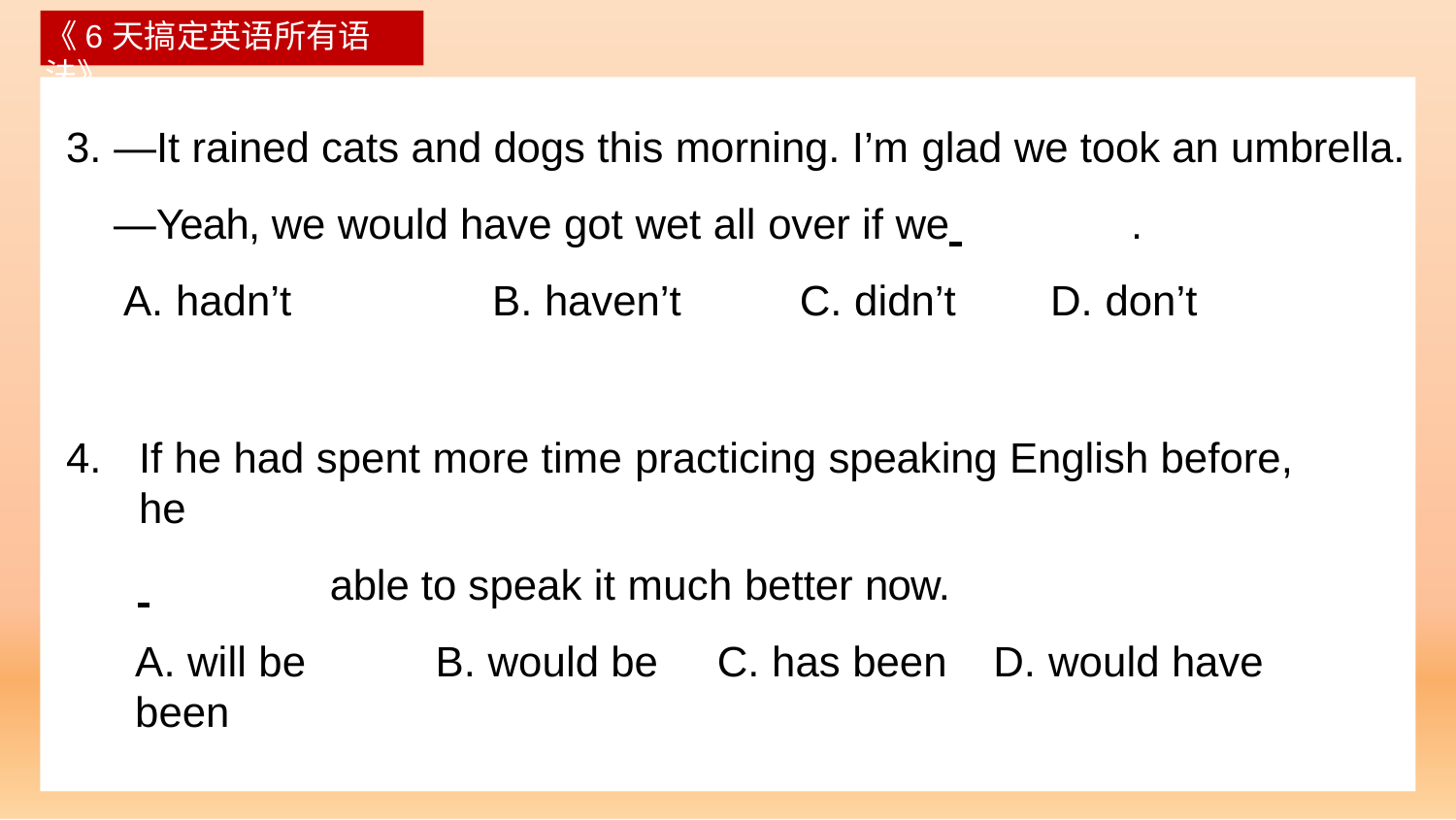

《6天搞定英语所有语法》
# 3. —It rained cats and dogs this morning. I’m glad we took an umbrella.
—Yeah, we would have got wet all over if we 	.
A. hadn’t	B. haven’t	C. didn’t	D. don’t

If he had spent more time practicing speaking English before, he
 	able to speak it much better now.
A. will be	B. would be	C. has been	D. would have been